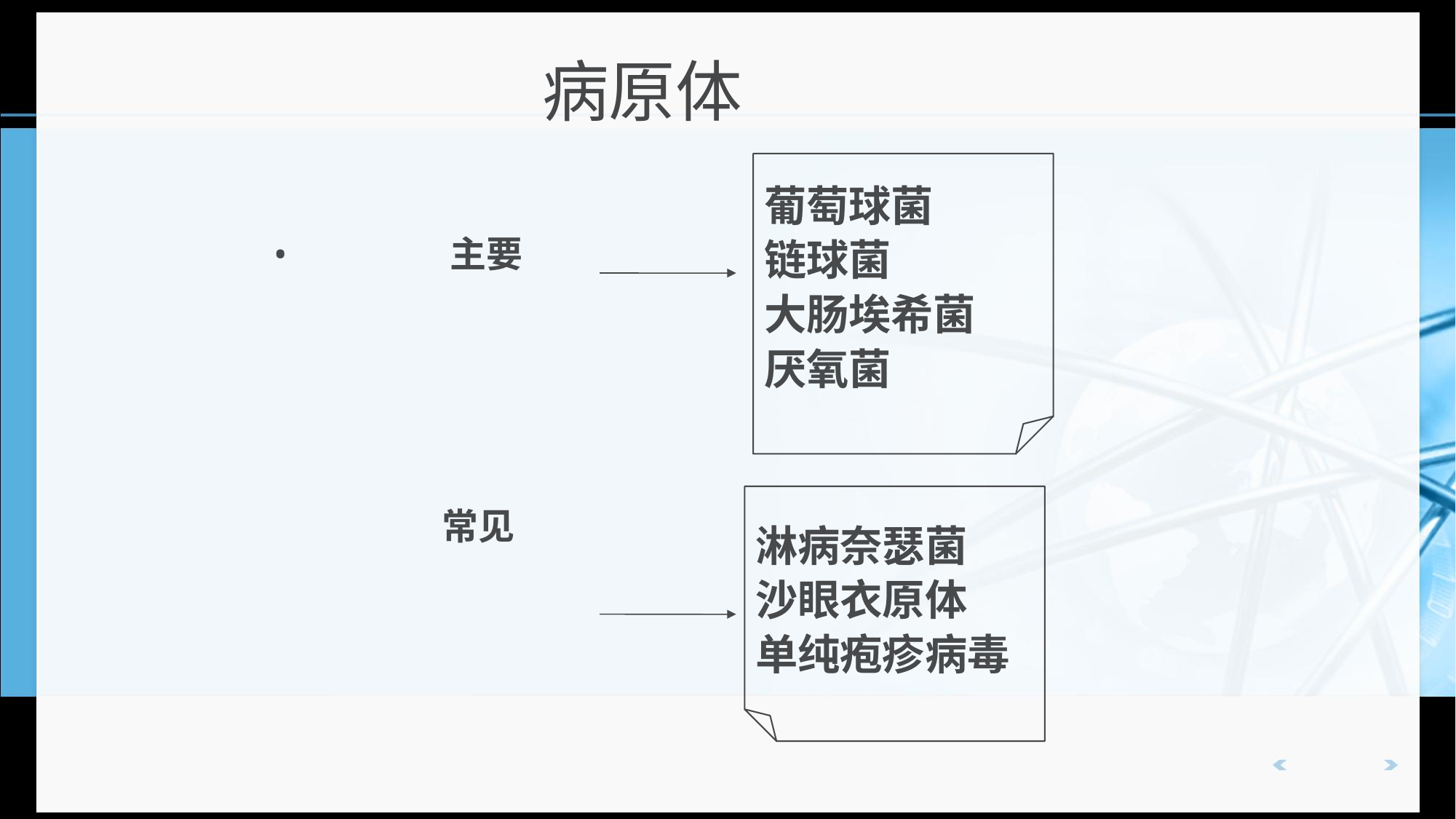

# 病原体

葡萄球菌
链球菌
大肠埃希菌
厌氧菌

                主要

                    常见

淋病奈瑟菌
沙眼衣原体
单纯疱疹病毒